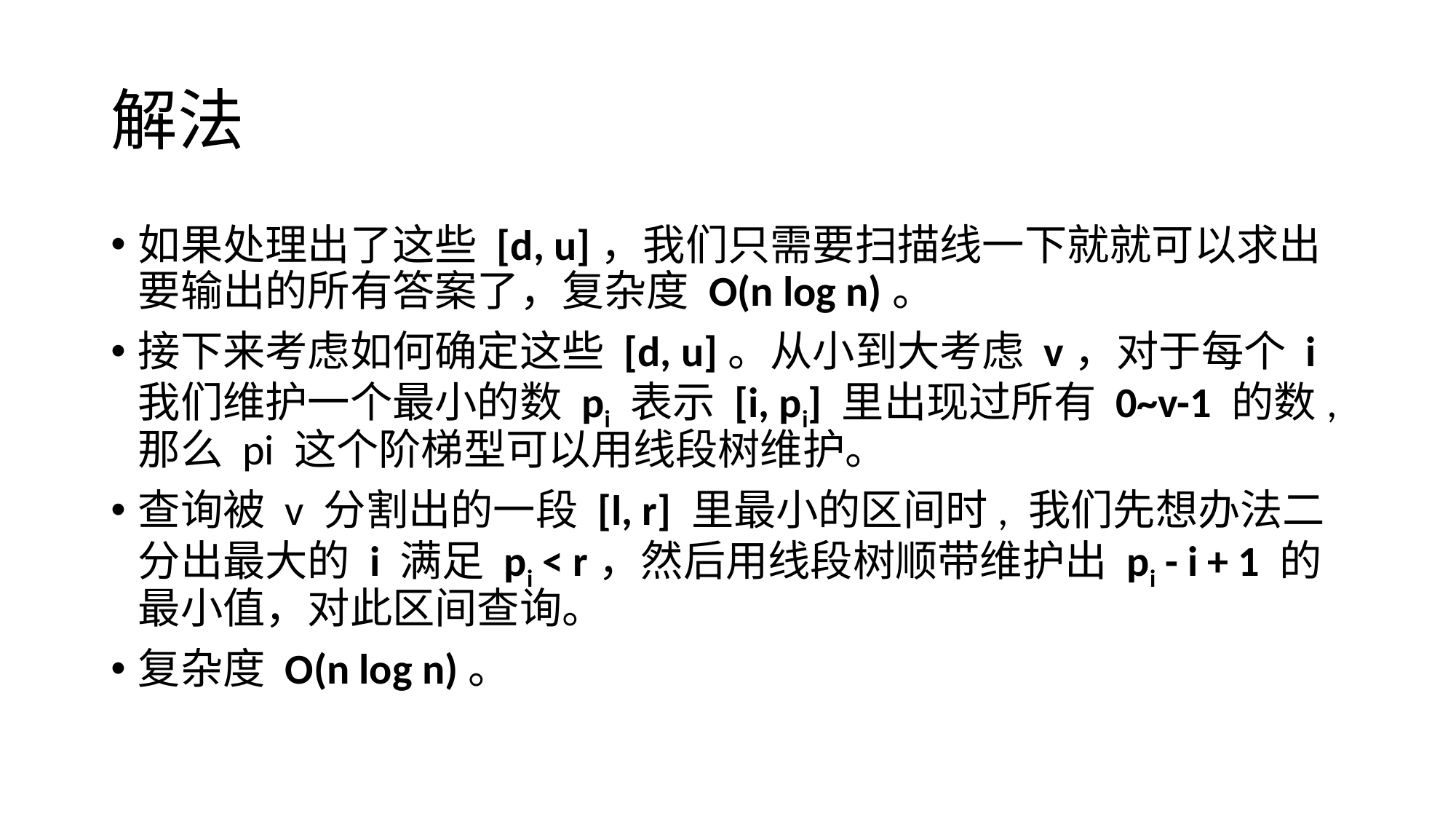

# 解法
如果处理出了这些 [d, u]，我们只需要扫描线一下就就可以求出要输出的所有答案了，复杂度 O(n log n)。
接下来考虑如何确定这些 [d, u]。从小到大考虑 v，对于每个 i 我们维护一个最小的数 pi 表示 [i, pi] 里出现过所有 0~v-1 的数, 那么 pi 这个阶梯型可以用线段树维护。
查询被 v 分割出的一段 [l, r] 里最小的区间时, 我们先想办法二分出最大的 i 满足 pi < r，然后用线段树顺带维护出 pi - i + 1 的最小值，对此区间查询。
复杂度 O(n log n)。